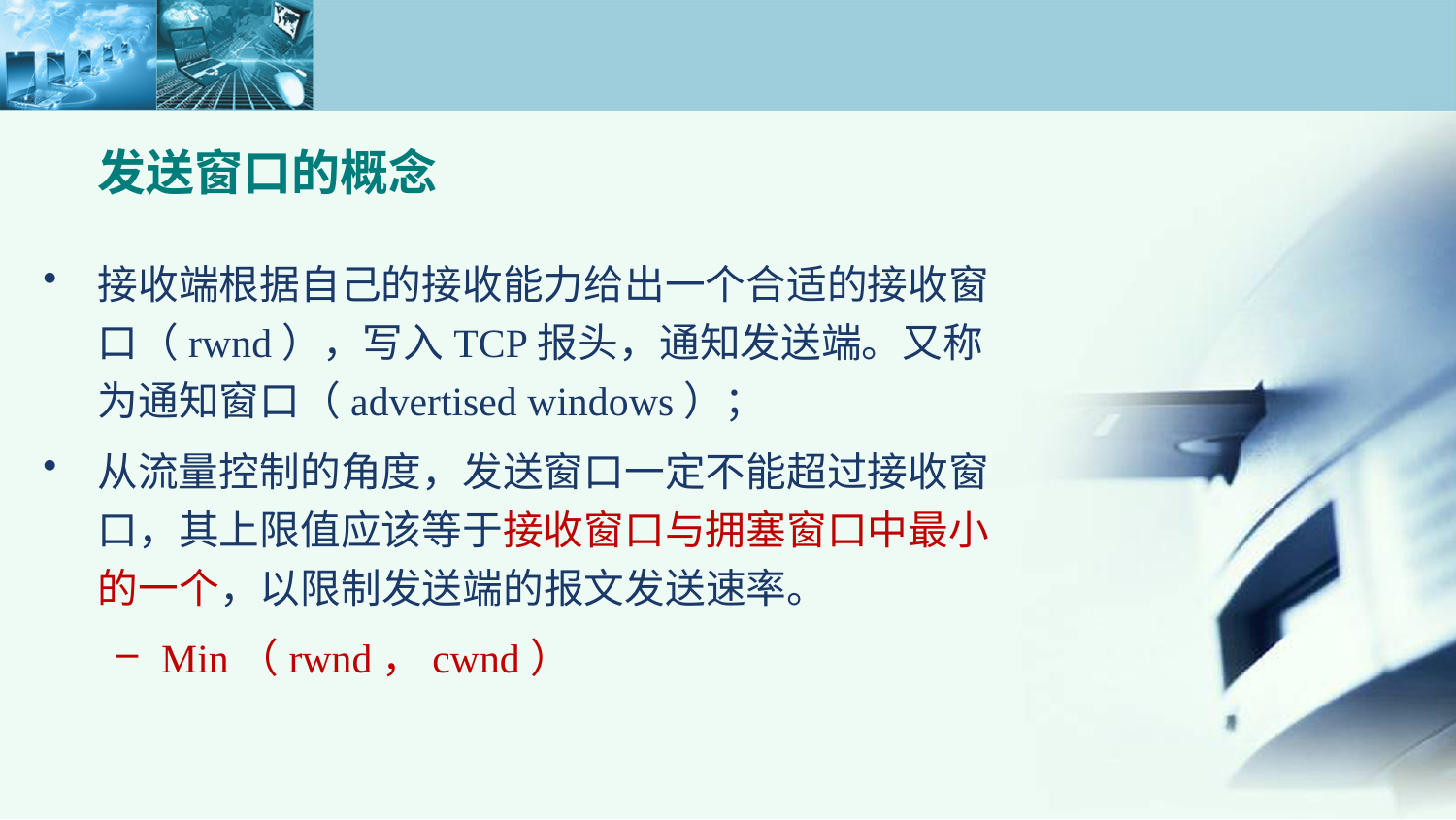

发送窗口的概念
接收端根据自己的接收能力给出一个合适的接收窗口（rwnd），写入TCP报头，通知发送端。又称为通知窗口（advertised windows）；
从流量控制的角度，发送窗口一定不能超过接收窗口，其上限值应该等于接收窗口与拥塞窗口中最小的一个，以限制发送端的报文发送速率。
Min（rwnd，cwnd）